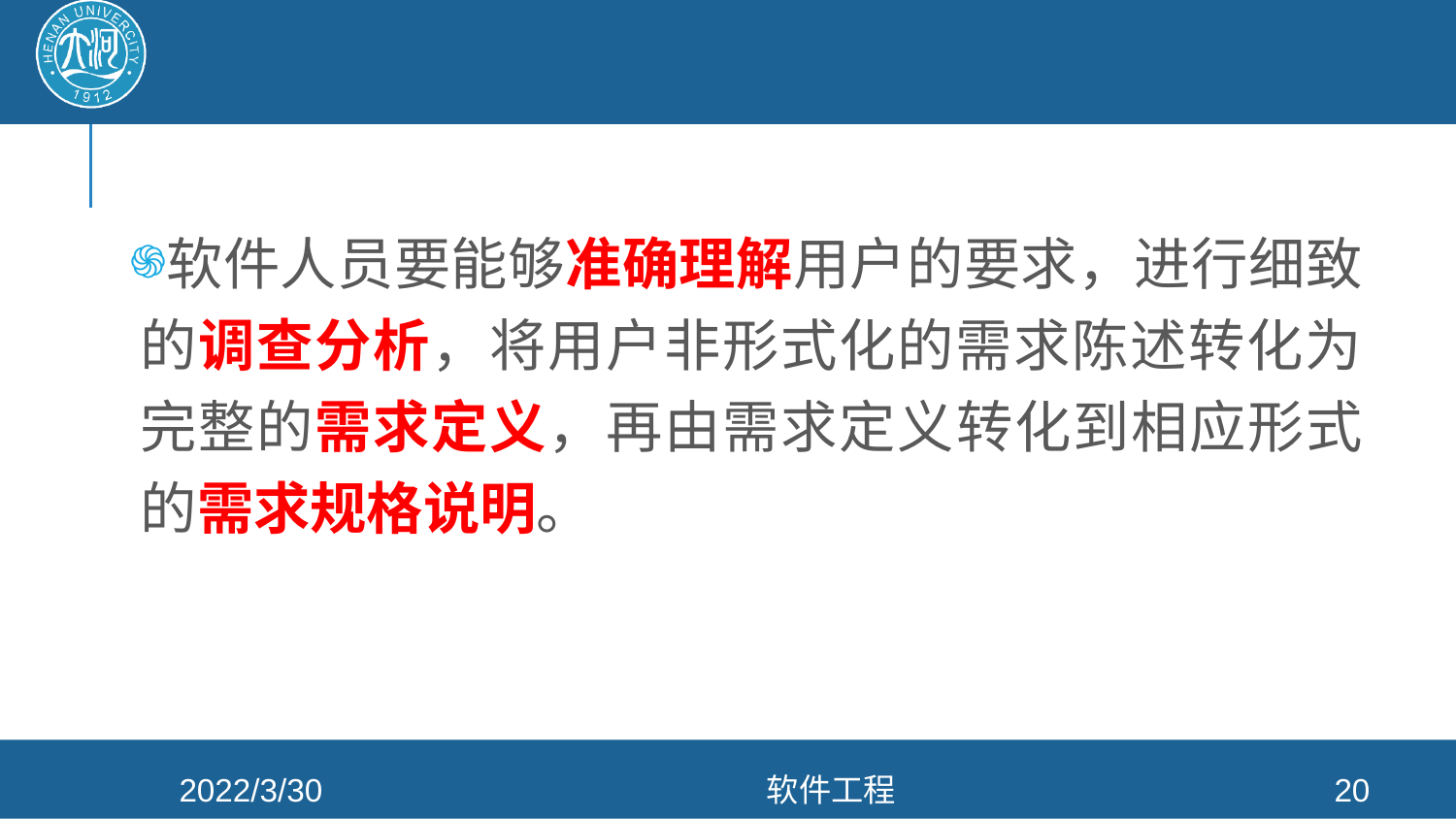

#
软件人员要能够准确理解用户的要求，进行细致的调查分析，将用户非形式化的需求陈述转化为完整的需求定义，再由需求定义转化到相应形式的需求规格说明。
2022/3/30
软件工程
20